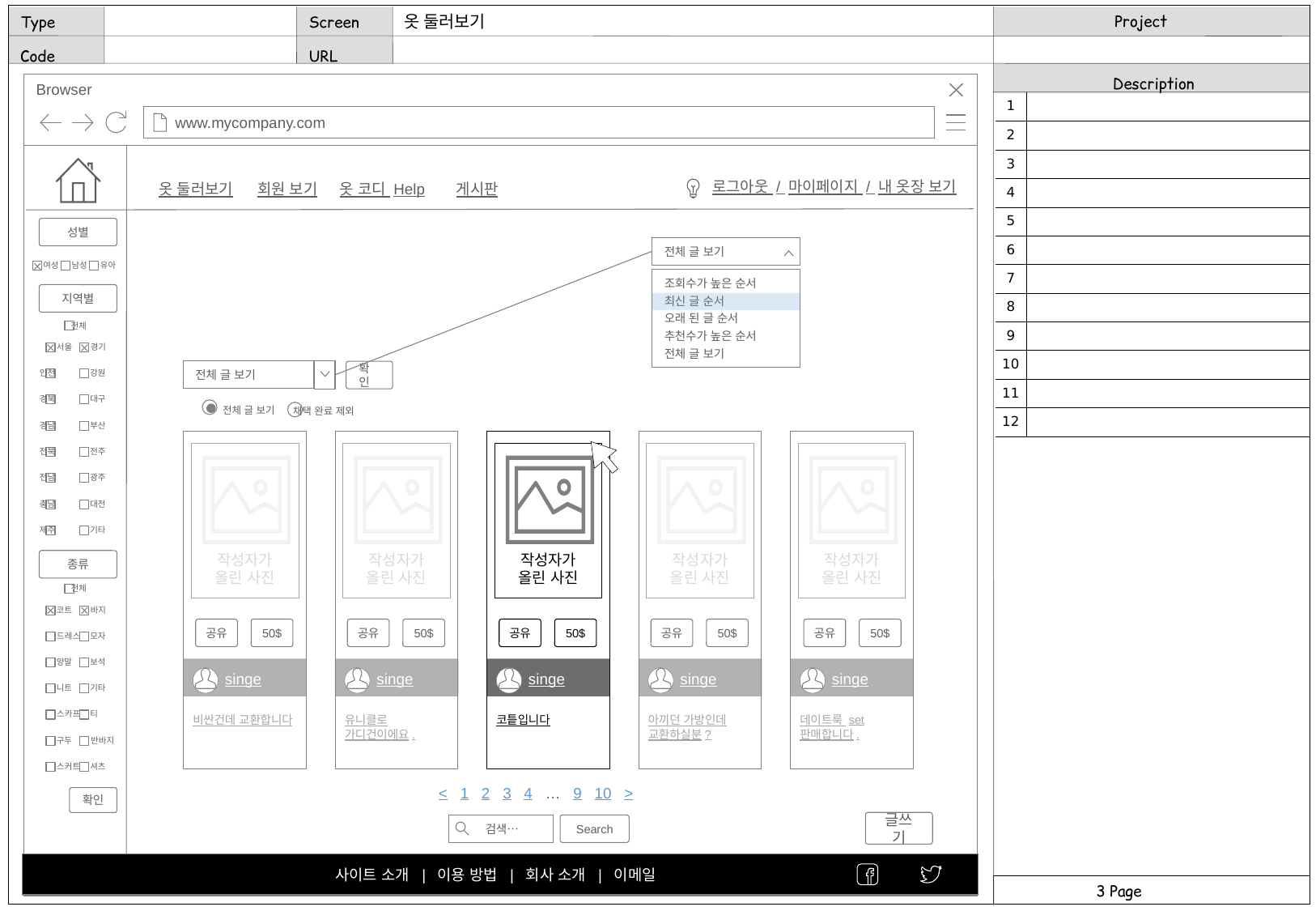

옷 둘러보기

성별
전체 글 보기

조회수가 높은 순서
최신 글 순서
오래 된 글 순서
추천수가 높은 순서
전체 글 보기

여성

남성

유아

지역별
    전체

서울

인천

경북

경남

전북

전남

충남

제주

경기

강원

대구

부산

전주

광주

대전

기타

전체 글 보기

확인
전체 글 보기

채택 완료 제외

작성자가
올린 사진
작성자가
올린 사진
작성자가
올린 사진
작성자가
올린 사진
작성자가
올린 사진
종류
    전체

코트

드레스

양말

니트

스카프

구두

스커트

바지

모자

보석

기타

티

반바지

셔츠

공유
50$
공유
50$
공유
50$
공유
50$
공유
50$

singe
singe
singe
singe
singe

비싼건데 교환합니다
유니클로 가디건이에요.
코틑입니다
아끼던 가방인데 교환하실분?
데이트룩 set 판매합니다.
<   1   2   3   4   …   9   10   >
확인
글쓰기
Search
검색…